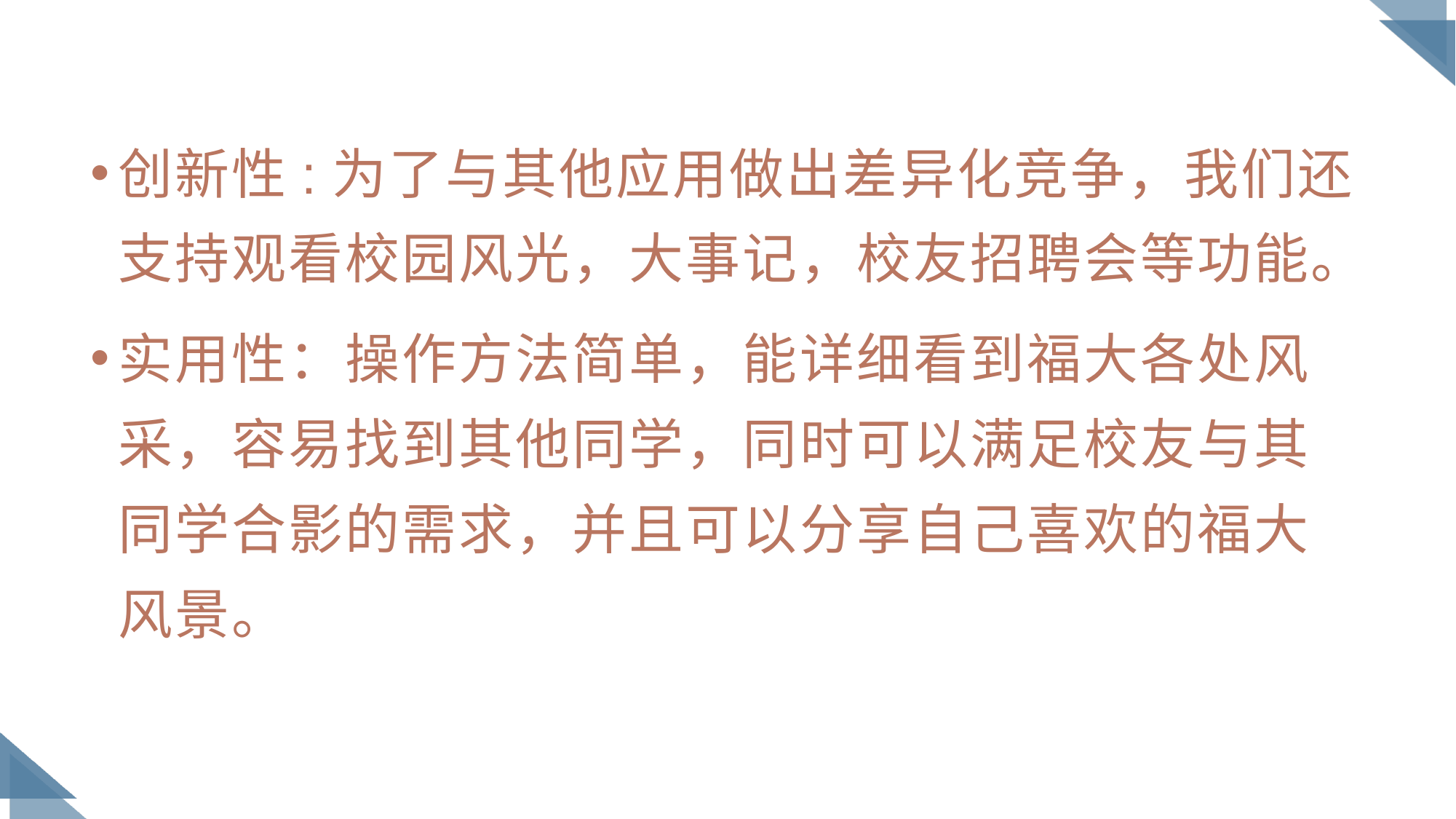

#
创新性:为了与其他应用做出差异化竞争，我们还支持观看校园风光，大事记，校友招聘会等功能。
实用性：操作方法简单，能详细看到福大各处风采，容易找到其他同学，同时可以满足校友与其同学合影的需求，并且可以分享自己喜欢的福大风景。